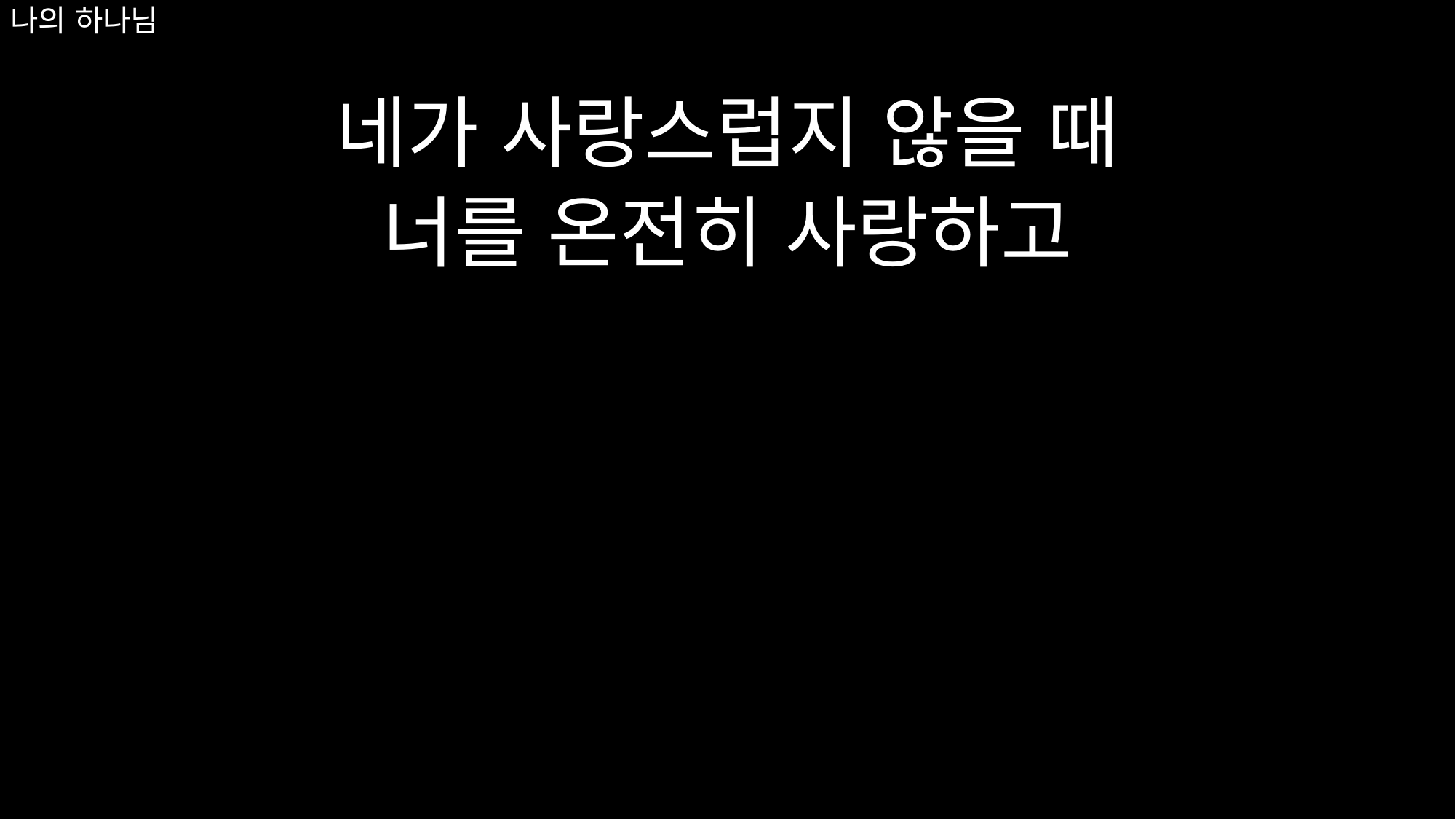

# 나의 하나님
네가 사랑스럽지 않을 때
너를 온전히 사랑하고